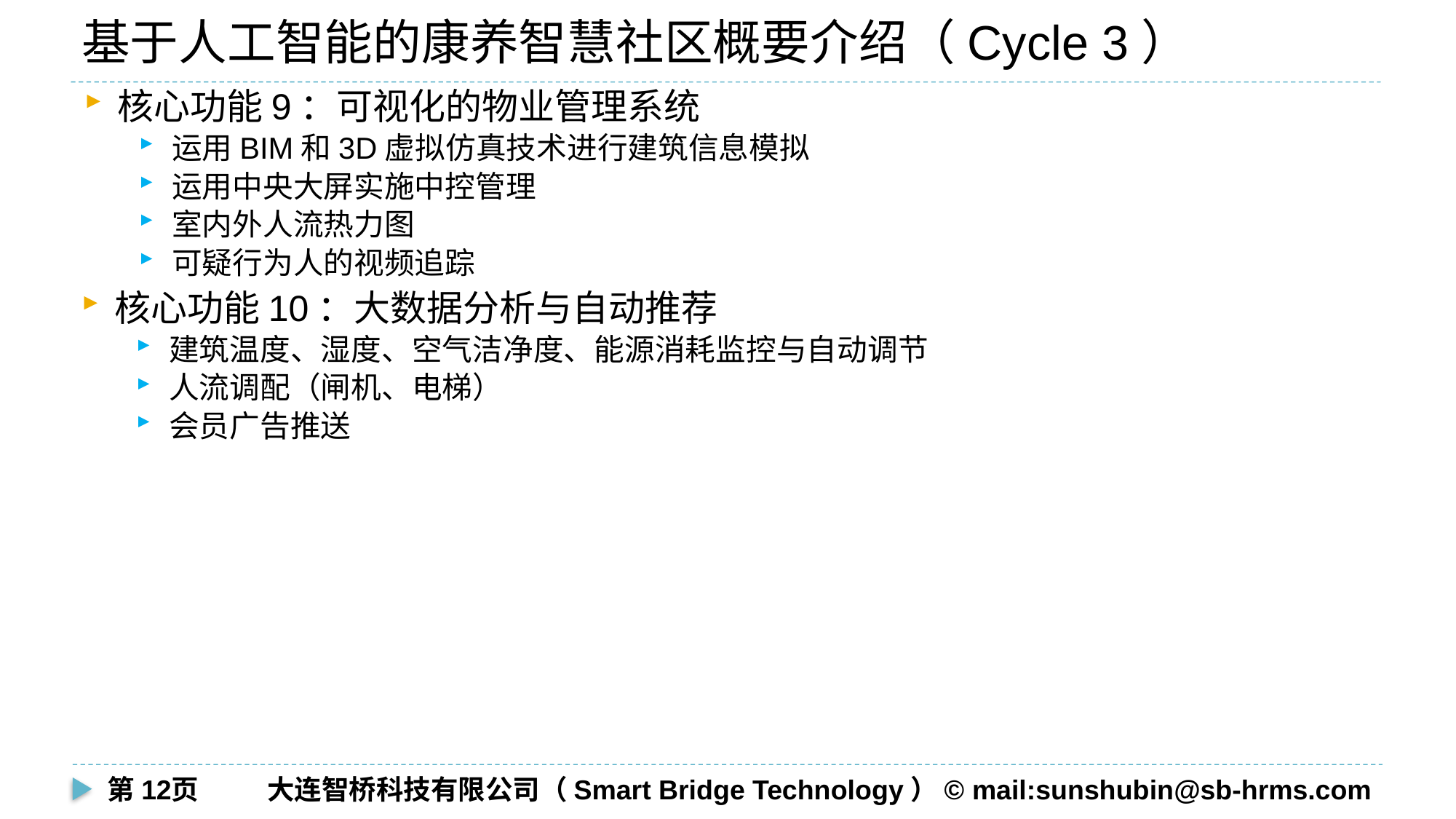

# 基于人工智能的康养智慧社区概要介绍（Cycle 3）
核心功能9：可视化的物业管理系统
运用BIM和3D虚拟仿真技术进行建筑信息模拟
运用中央大屏实施中控管理
室内外人流热力图
可疑行为人的视频追踪
核心功能10：大数据分析与自动推荐
建筑温度、湿度、空气洁净度、能源消耗监控与自动调节
人流调配（闸机、电梯）
会员广告推送
第12页